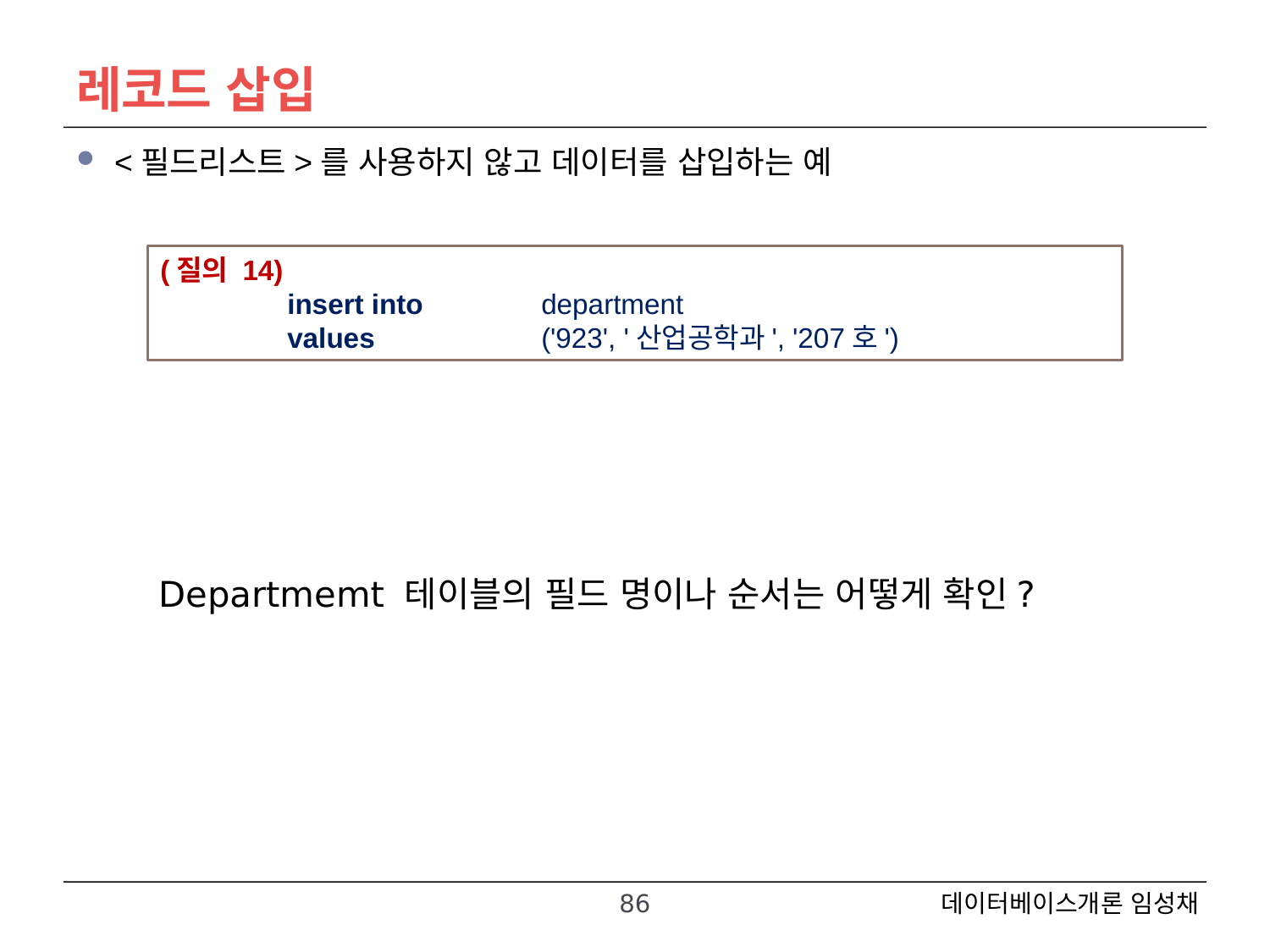

# 레코드 삽입
<필드리스트>를 사용하지 않고 데이터를 삽입하는 예

(질의 14)
	insert into 	department
	values 		('923', '산업공학과', '207호')
Departmemt 테이블의 필드 명이나 순서는 어떻게 확인?
86
데이터베이스개론 임성채